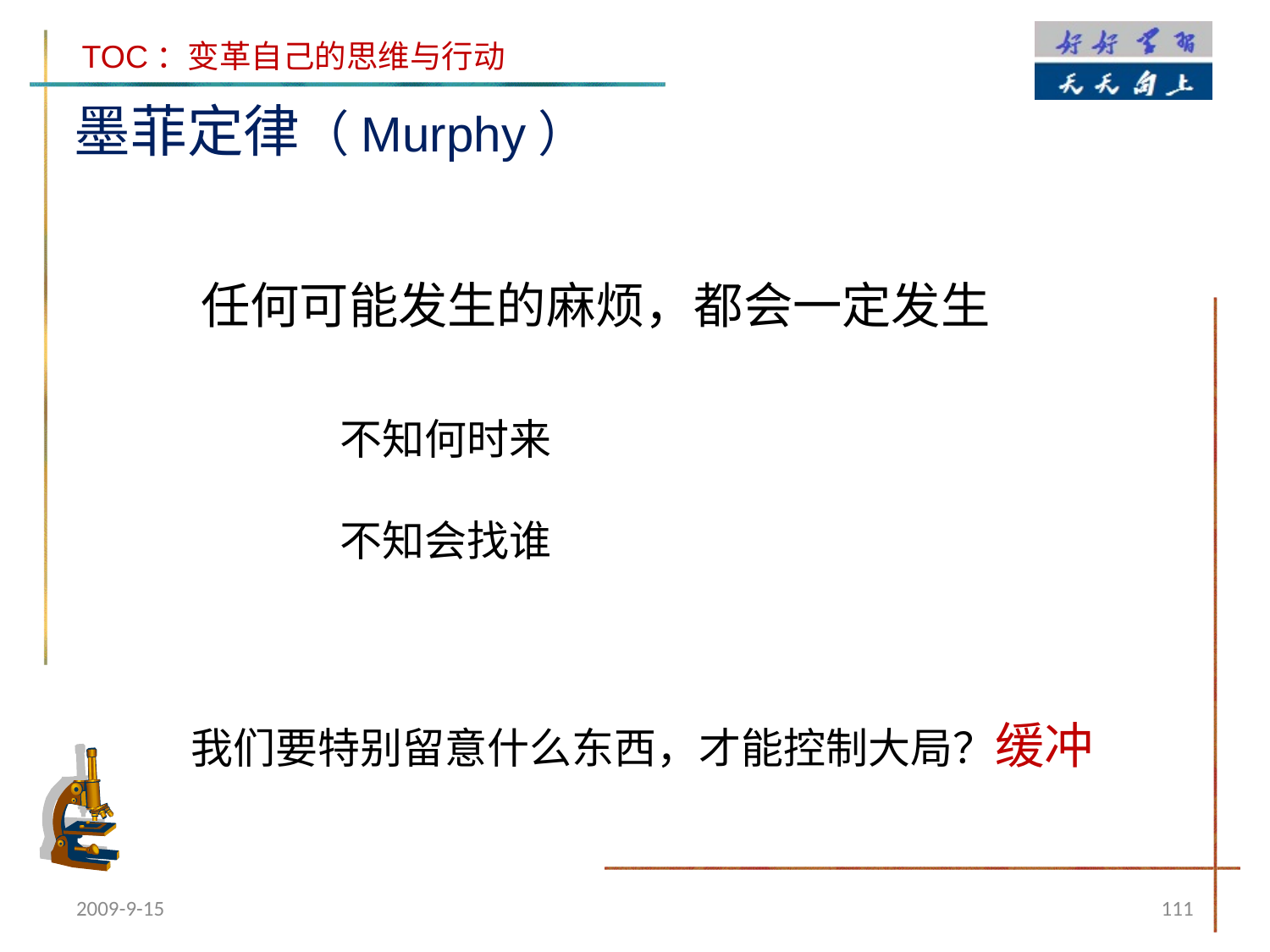

墨菲定律（Murphy）
任何可能发生的麻烦，都会一定发生
不知何时来

不知会找谁
我们要特别留意什么东西，才能控制大局？缓冲
2009-9-15
111